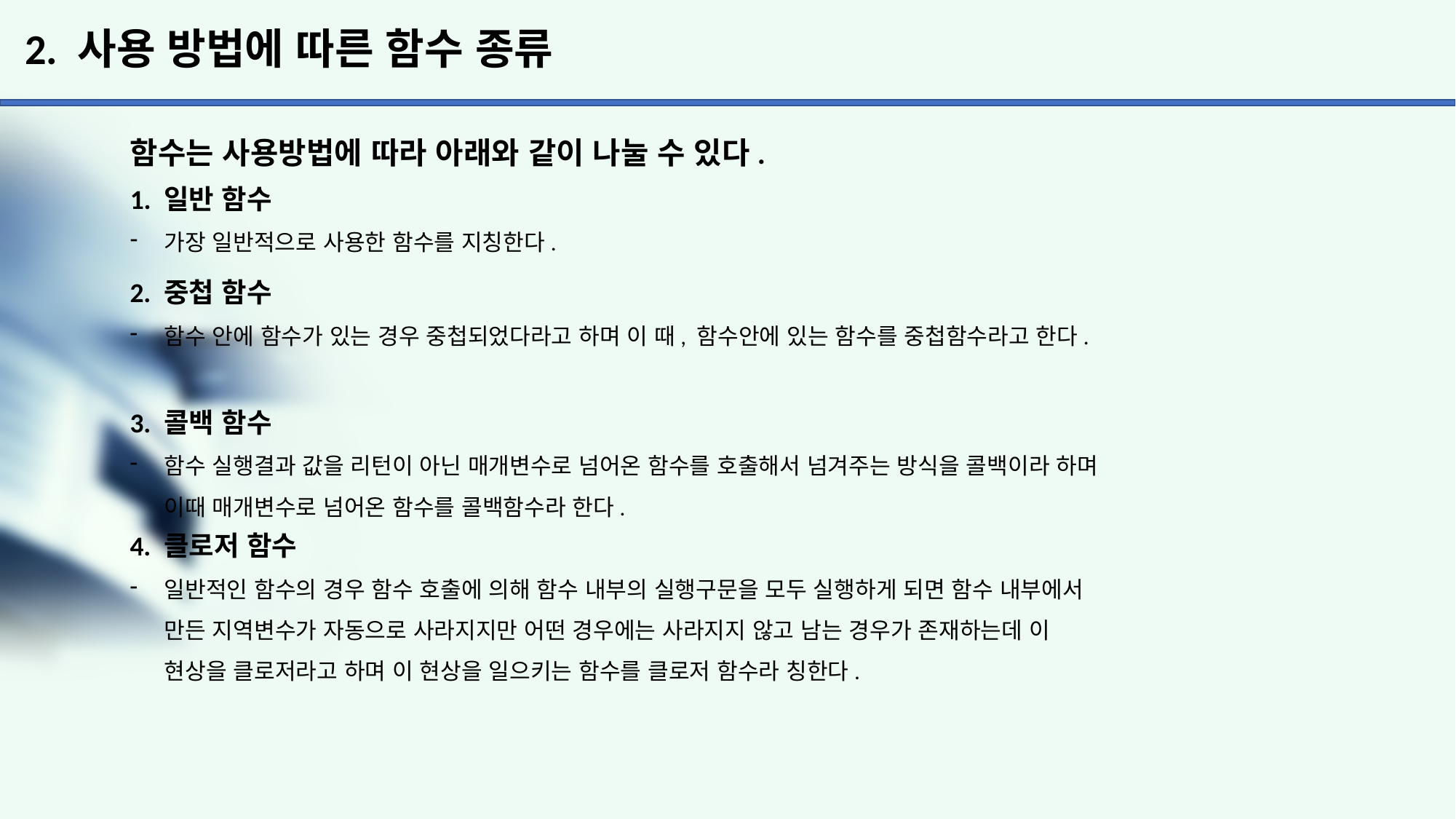

# 2. 사용 방법에 따른 함수 종류
함수는 사용방법에 따라 아래와 같이 나눌 수 있다.
1. 일반 함수
가장 일반적으로 사용한 함수를 지칭한다.
2. 중첩 함수
함수 안에 함수가 있는 경우 중첩되었다라고 하며 이 때, 함수안에 있는 함수를 중첩함수라고 한다.
3. 콜백 함수
함수 실행결과 값을 리턴이 아닌 매개변수로 넘어온 함수를 호출해서 넘겨주는 방식을 콜백이라 하며 이때 매개변수로 넘어온 함수를 콜백함수라 한다.
4. 클로저 함수
일반적인 함수의 경우 함수 호출에 의해 함수 내부의 실행구문을 모두 실행하게 되면 함수 내부에서 만든 지역변수가 자동으로 사라지지만 어떤 경우에는 사라지지 않고 남는 경우가 존재하는데 이 현상을 클로저라고 하며 이 현상을 일으키는 함수를 클로저 함수라 칭한다.